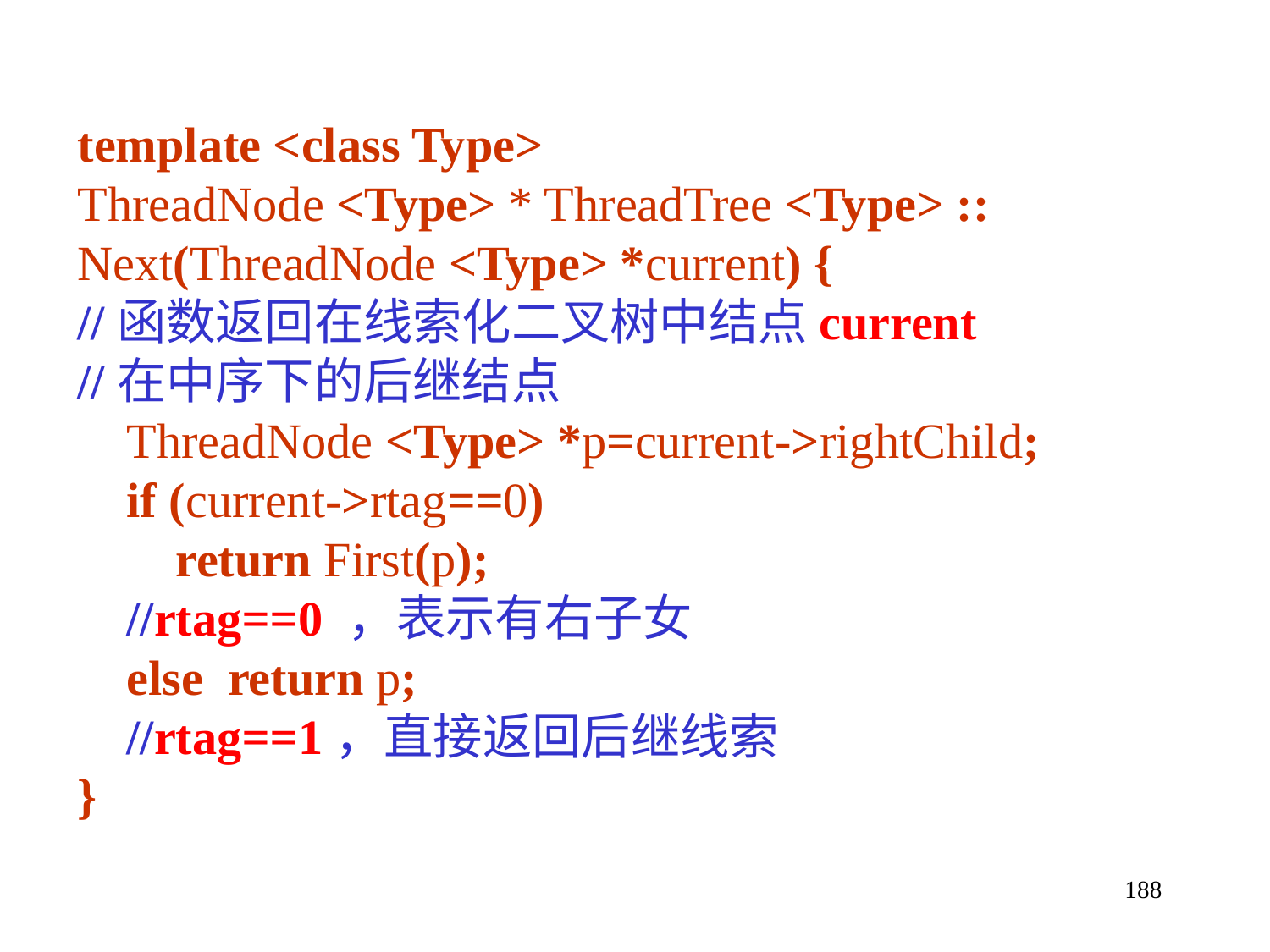

template <class Type>
ThreadNode <Type> * ThreadTree <Type> ::
Next(ThreadNode <Type> *current) {
//函数返回在线索化二叉树中结点current
//在中序下的后继结点
    ThreadNode <Type> *p=current->rightChild;
    if (current->rtag==0)
        return First(p);
    //rtag==0 ，表示有右子女
    else  return p;
    //rtag==1，直接返回后继线索
}
188